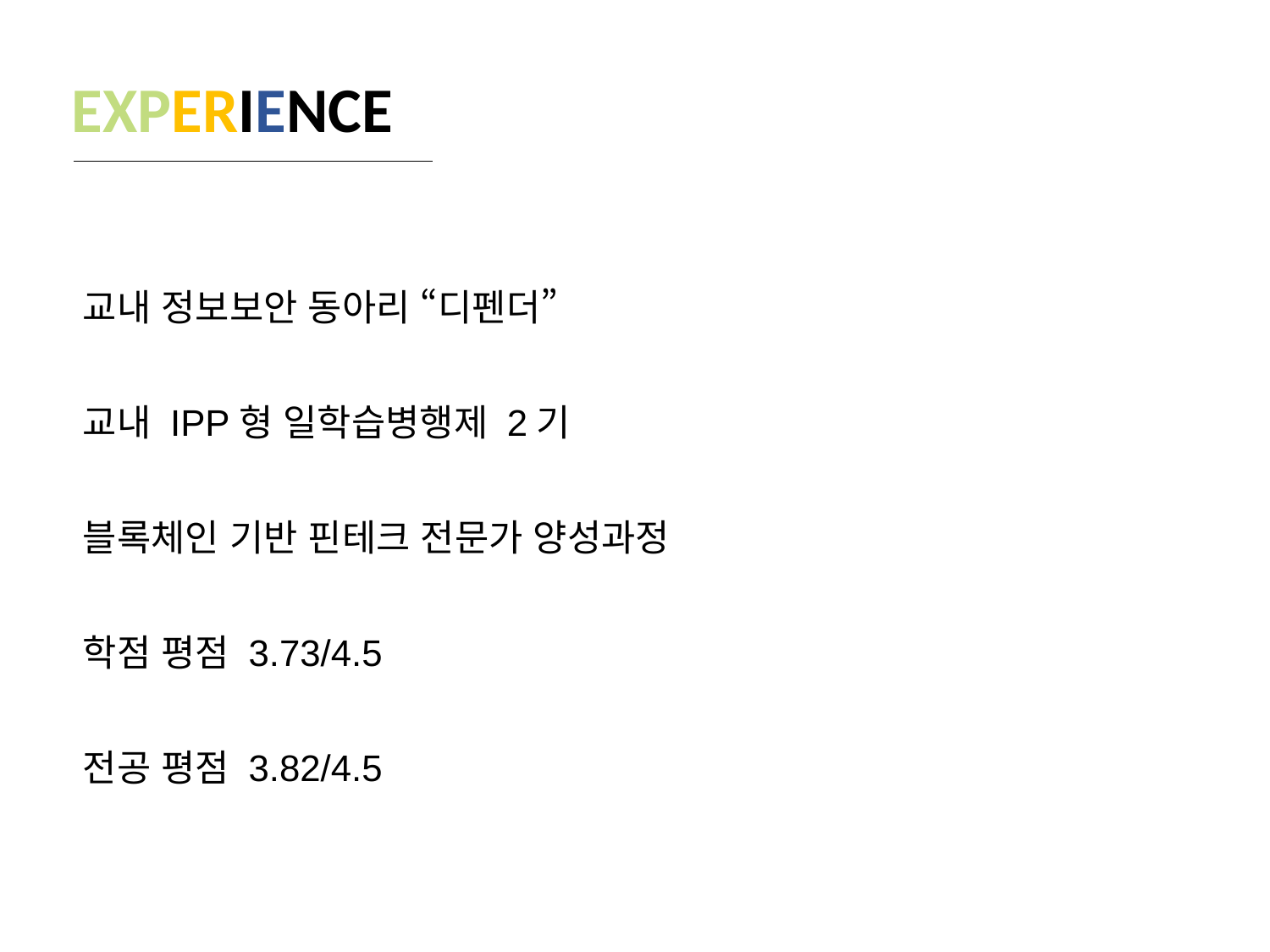

# EXPERIENCE
교내 정보보안 동아리 “디펜더”

교내 IPP형 일학습병행제 2기

블록체인 기반 핀테크 전문가 양성과정

학점 평점 3.73/4.5

전공 평점 3.82/4.5